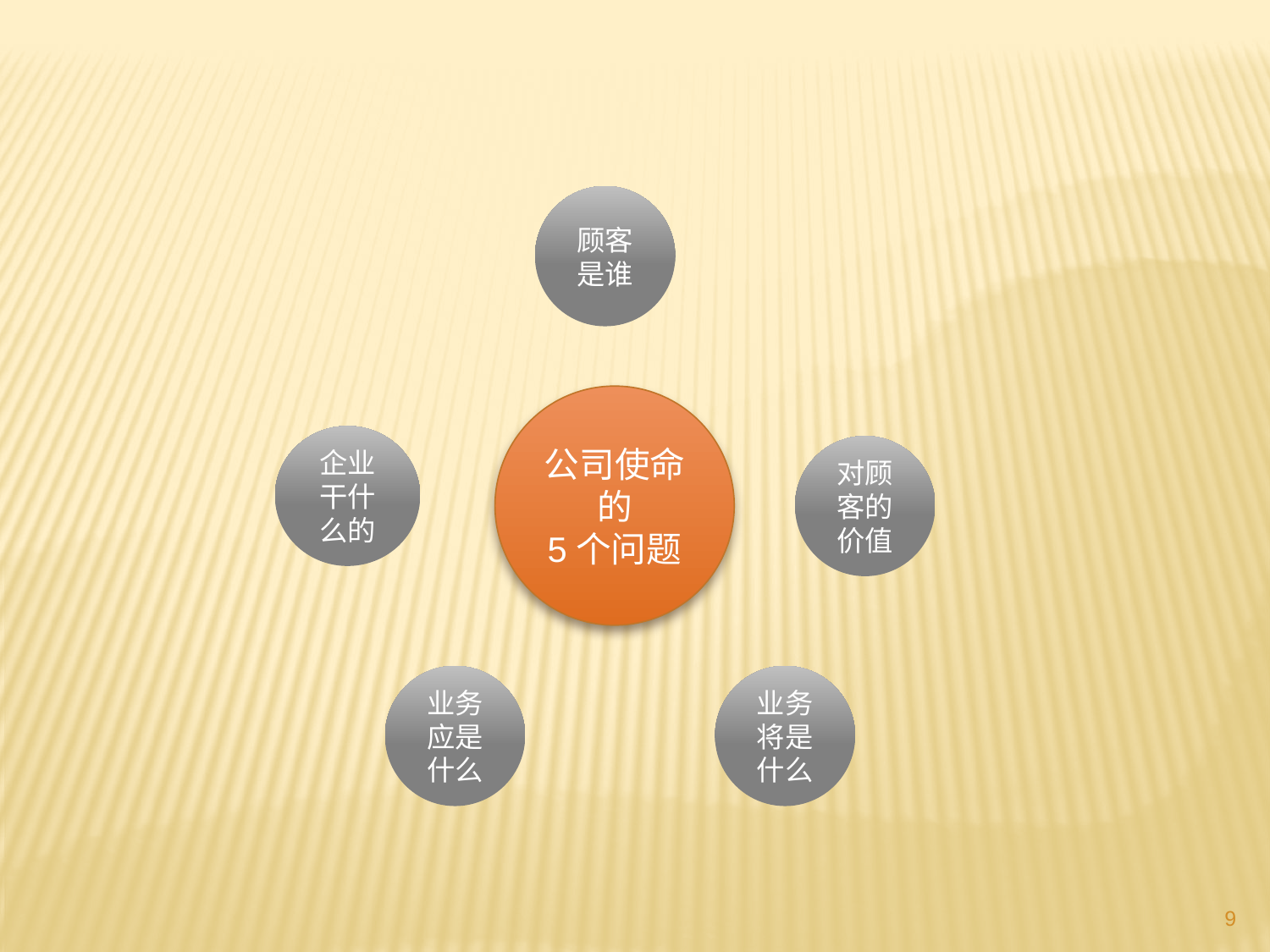

顾客是谁
公司使命的
5个问题
企业干什么的
对顾客的价值
业务应是什么
业务将是什么
9